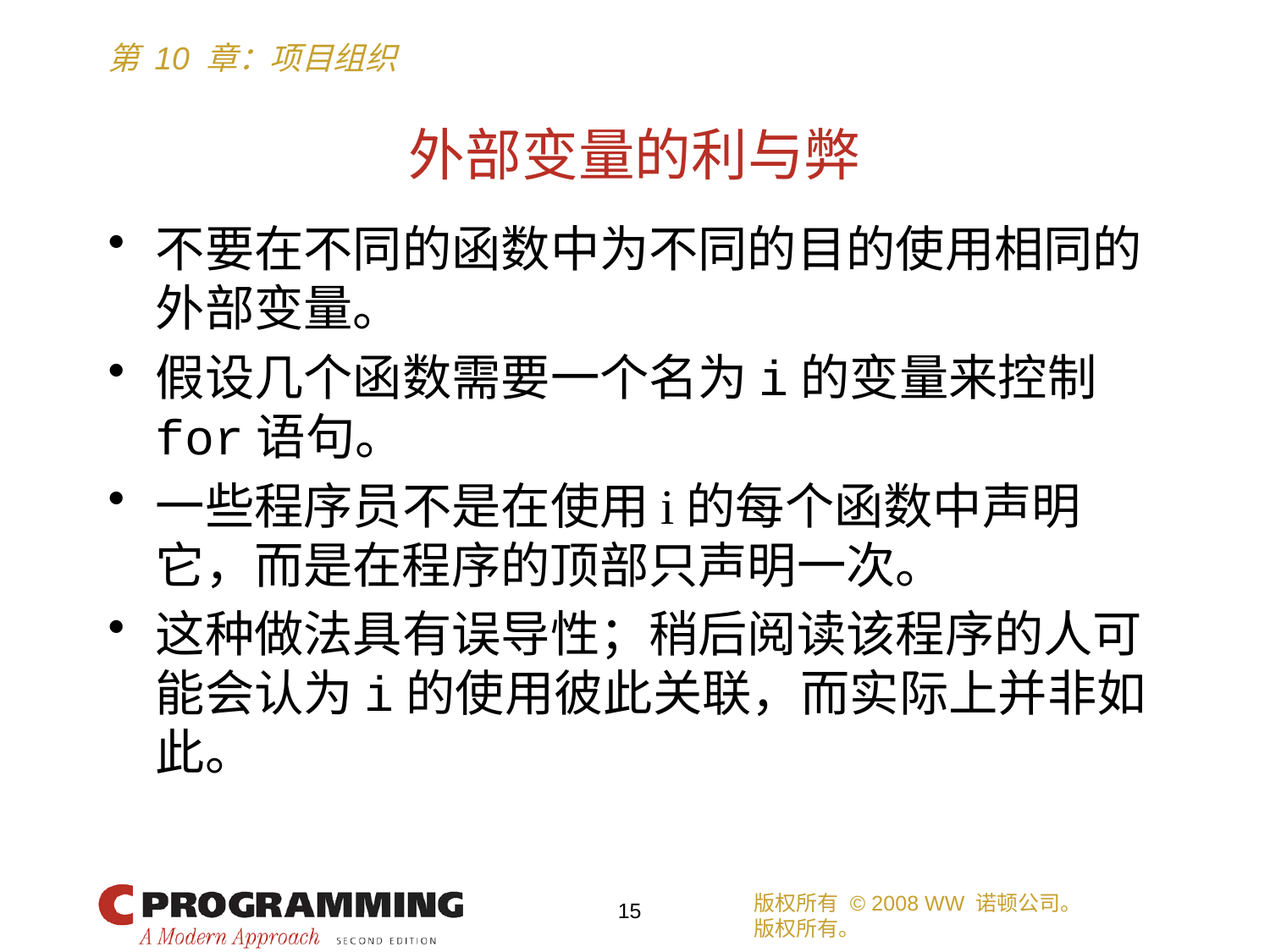

# 外部变量的利与弊
不要在不同的函数中为不同的目的使用相同的外部变量。
假设几个函数需要一个名为i的变量来控制for语句。
一些程序员不是在使用i的每个函数中声明它，而是在程序的顶部只声明一次。
这种做法具有误导性；稍后阅读该程序的人可能会认为i的使用彼此关联，而实际上并非如此。
版权所有 © 2008 WW 诺顿公司。
版权所有。
15